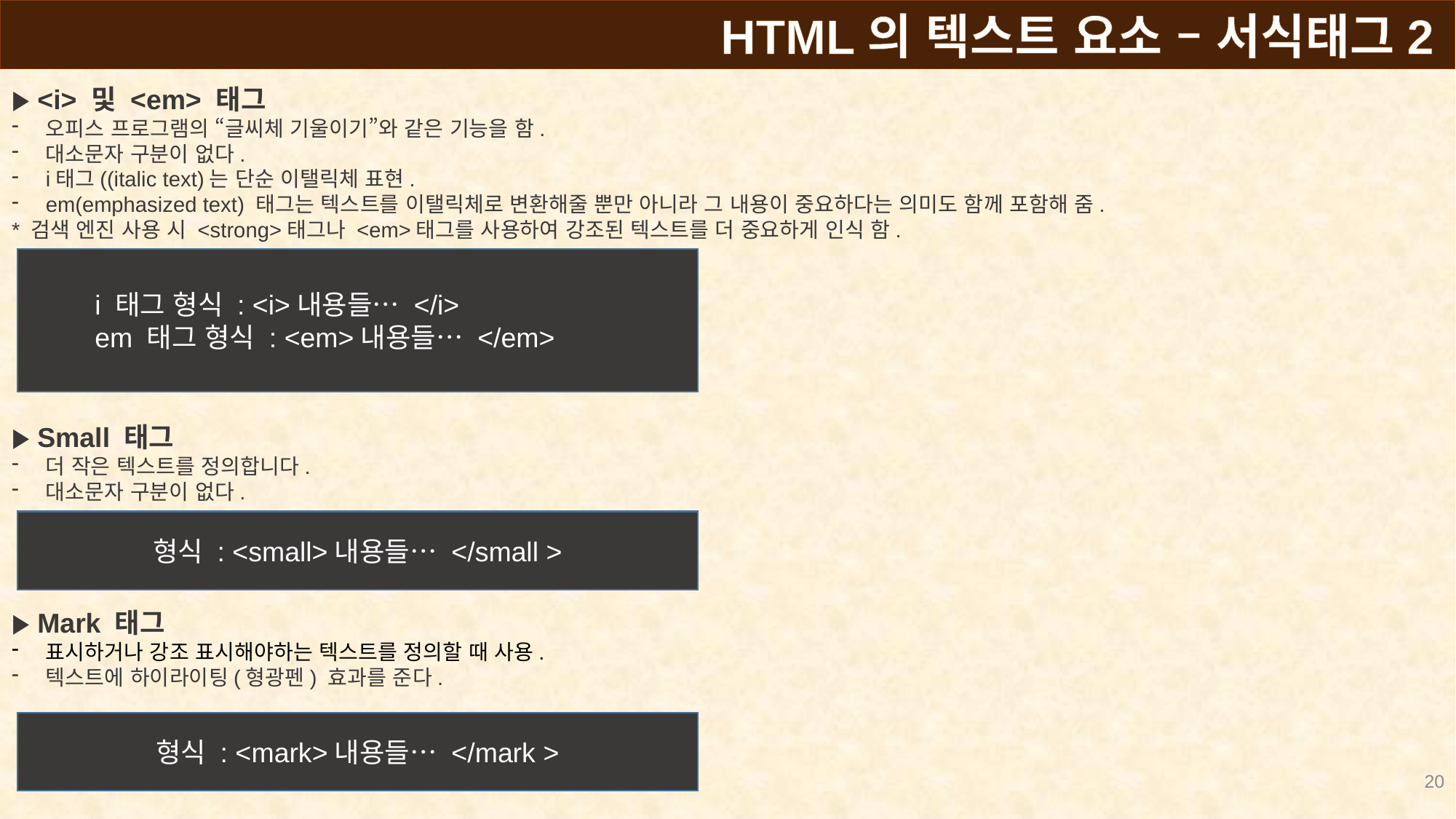

HTML의 텍스트 요소 – 서식태그2
▶ <i> 및 <em> 태그
오피스 프로그램의 “글씨체 기울이기”와 같은 기능을 함.
대소문자 구분이 없다.
i태그((italic text)는 단순 이탤릭체 표현.
em(emphasized text) 태그는 텍스트를 이탤릭체로 변환해줄 뿐만 아니라 그 내용이 중요하다는 의미도 함께 포함해 줌.
* 검색 엔진 사용 시 <strong>태그나 <em>태그를 사용하여 강조된 텍스트를 더 중요하게 인식 함.

▶ Small 태그
더 작은 텍스트를 정의합니다.
대소문자 구분이 없다.

▶ Mark 태그
표시하거나 강조 표시해야하는 텍스트를 정의할 때 사용.
텍스트에 하이라이팅(형광펜) 효과를 준다.
i 태그 형식 : <i>내용들… </i>
em 태그 형식 : <em>내용들… </em>
형식 : <small>내용들… </small >
형식 : <mark>내용들… </mark >
20